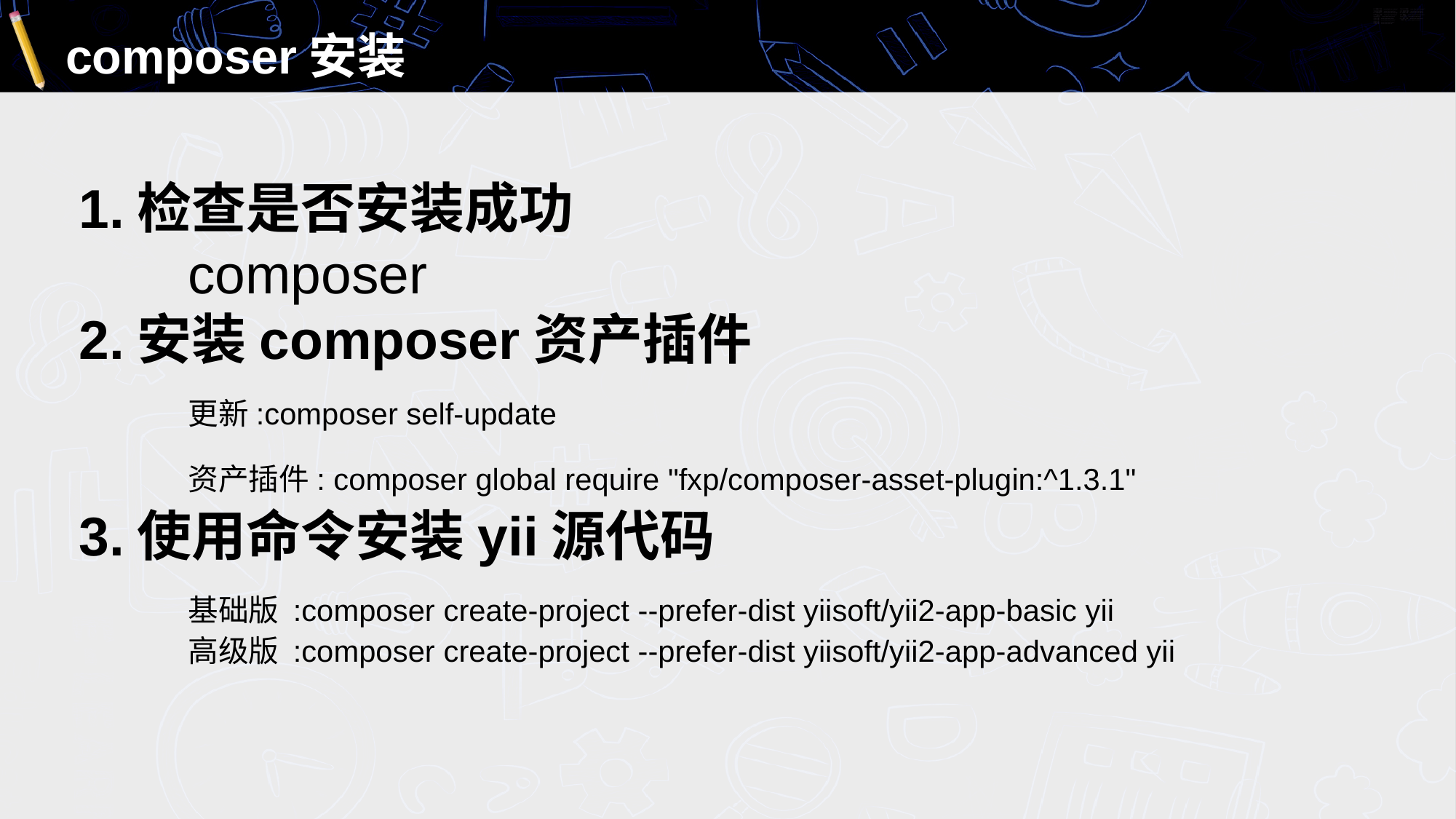

# composer安装
1.检查是否安装成功
	composer
2.安装composer资产插件
	更新:composer self-update
	资产插件: composer global require "fxp/composer-asset-plugin:^1.3.1"
3.使用命令安装yii源代码
	基础版 :composer create-project --prefer-dist yiisoft/yii2-app-basic yii
	高级版 :composer create-project --prefer-dist yiisoft/yii2-app-advanced yii